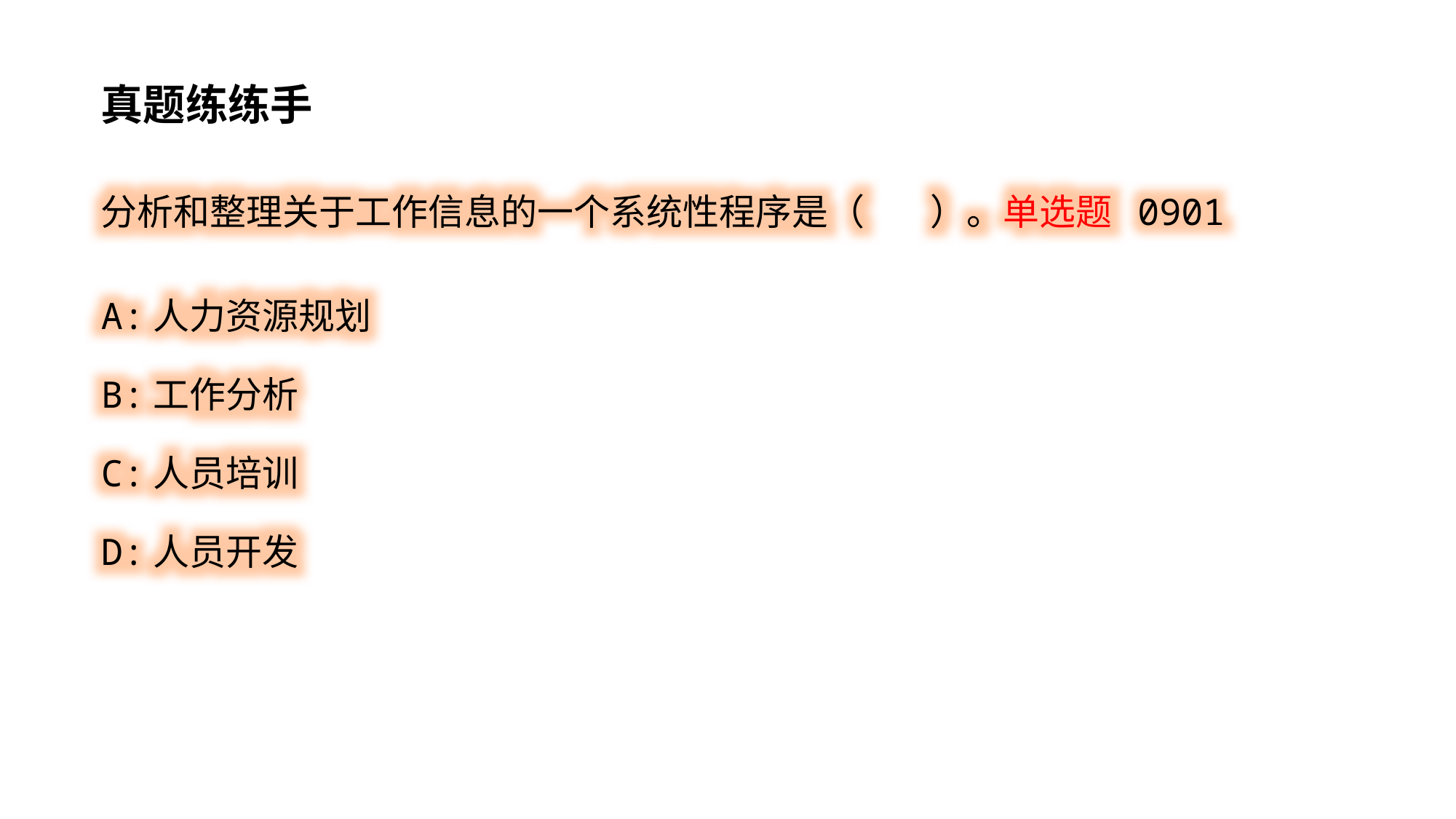

真题练练手
分析和整理关于工作信息的一个系统性程序是（        ）。单选题  0901

A:人力资源规划

B:工作分析

C:人员培训

D:人员开发